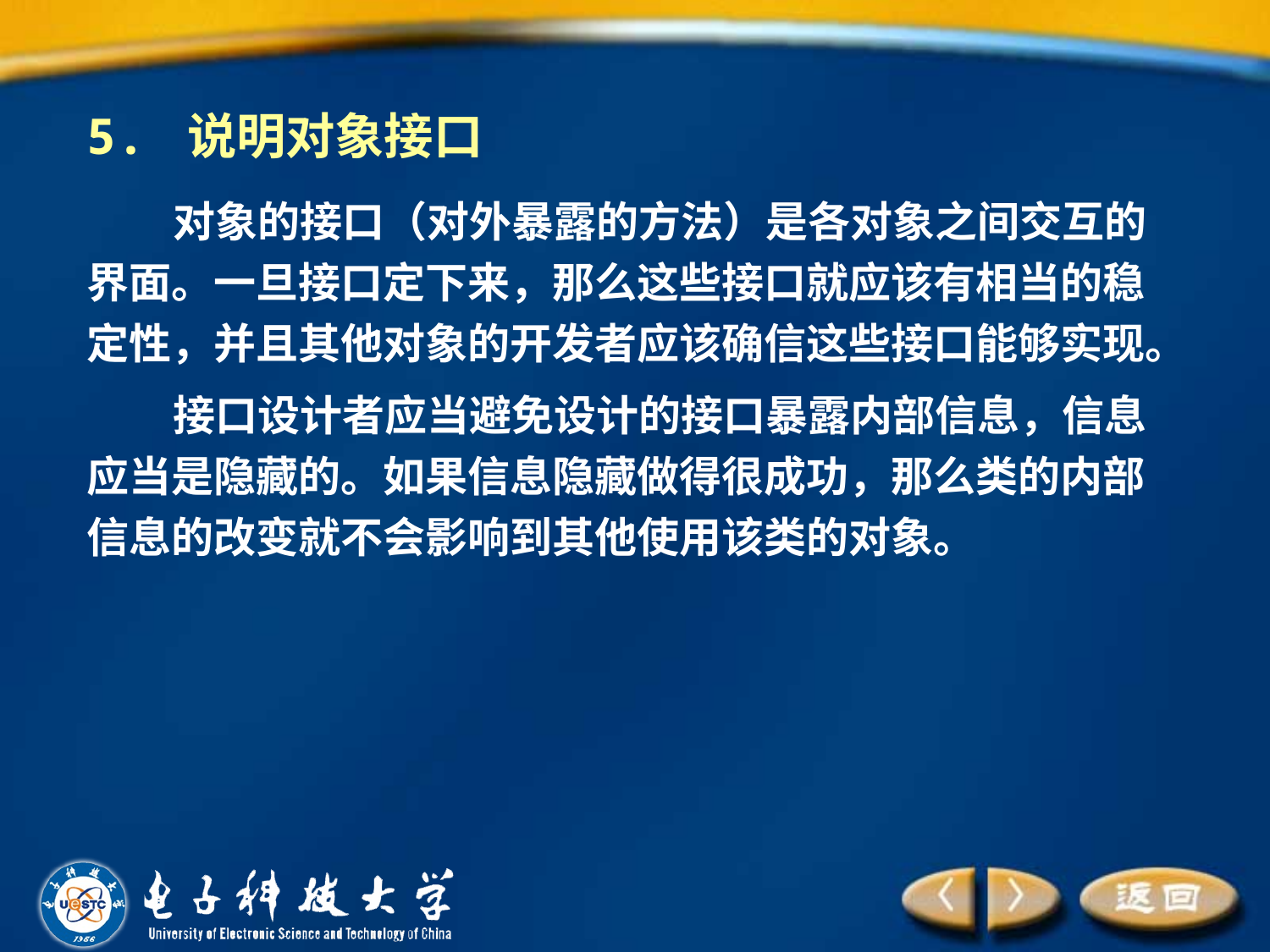

5. 说明对象接口
对象的接口（对外暴露的方法）是各对象之间交互的界面。一旦接口定下来，那么这些接口就应该有相当的稳定性，并且其他对象的开发者应该确信这些接口能够实现。
接口设计者应当避免设计的接口暴露内部信息，信息应当是隐藏的。如果信息隐藏做得很成功，那么类的内部信息的改变就不会影响到其他使用该类的对象。